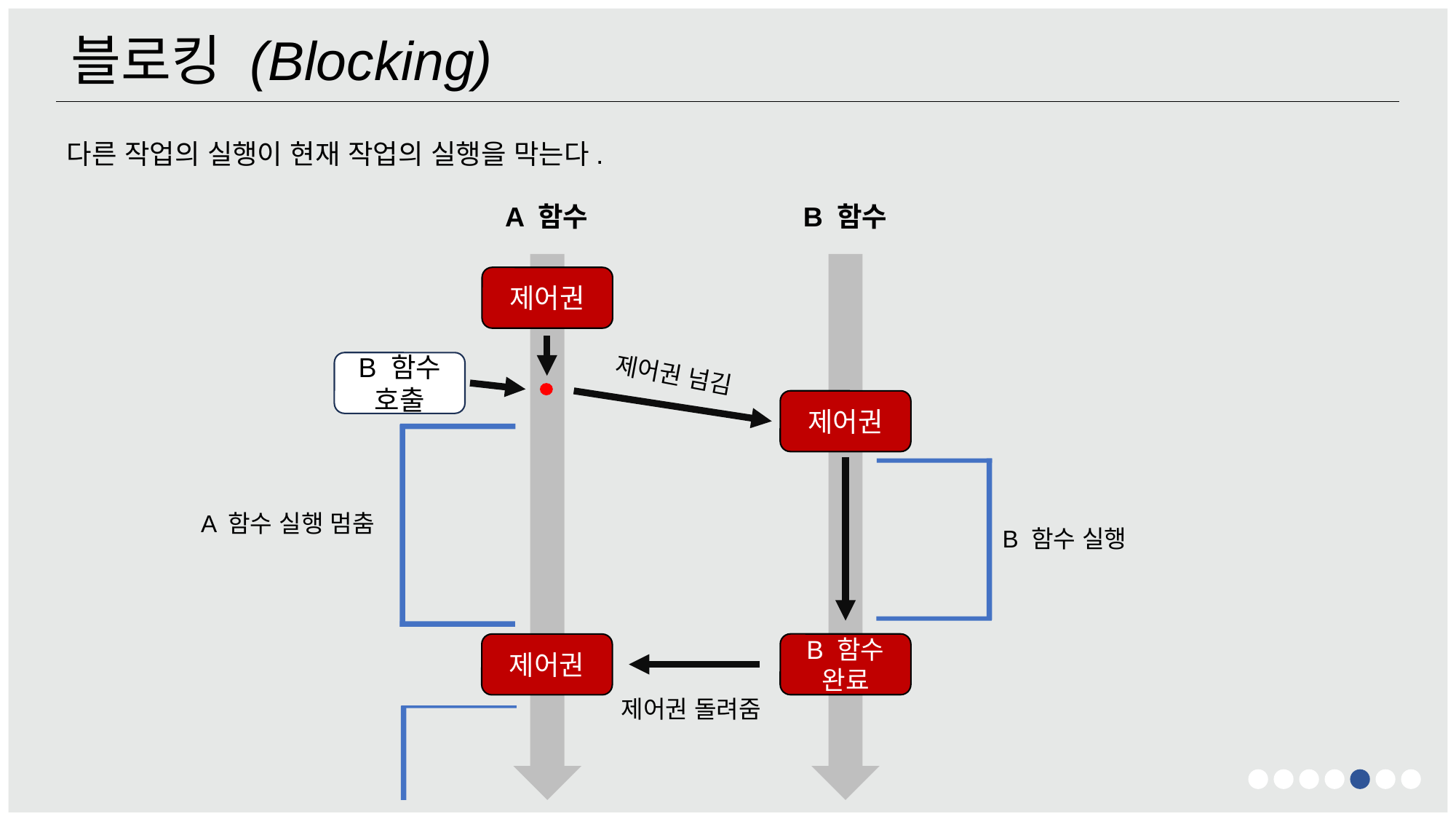

블로킹 (Blocking)
다른 작업의 실행이 현재 작업의 실행을 막는다.
A 함수
B 함수

제어권
B 함수 호출
제어권 넘김

제어권

A 함수 실행 멈춤
B 함수 실행
B 함수 완료
제어권
제어권 돌려줌